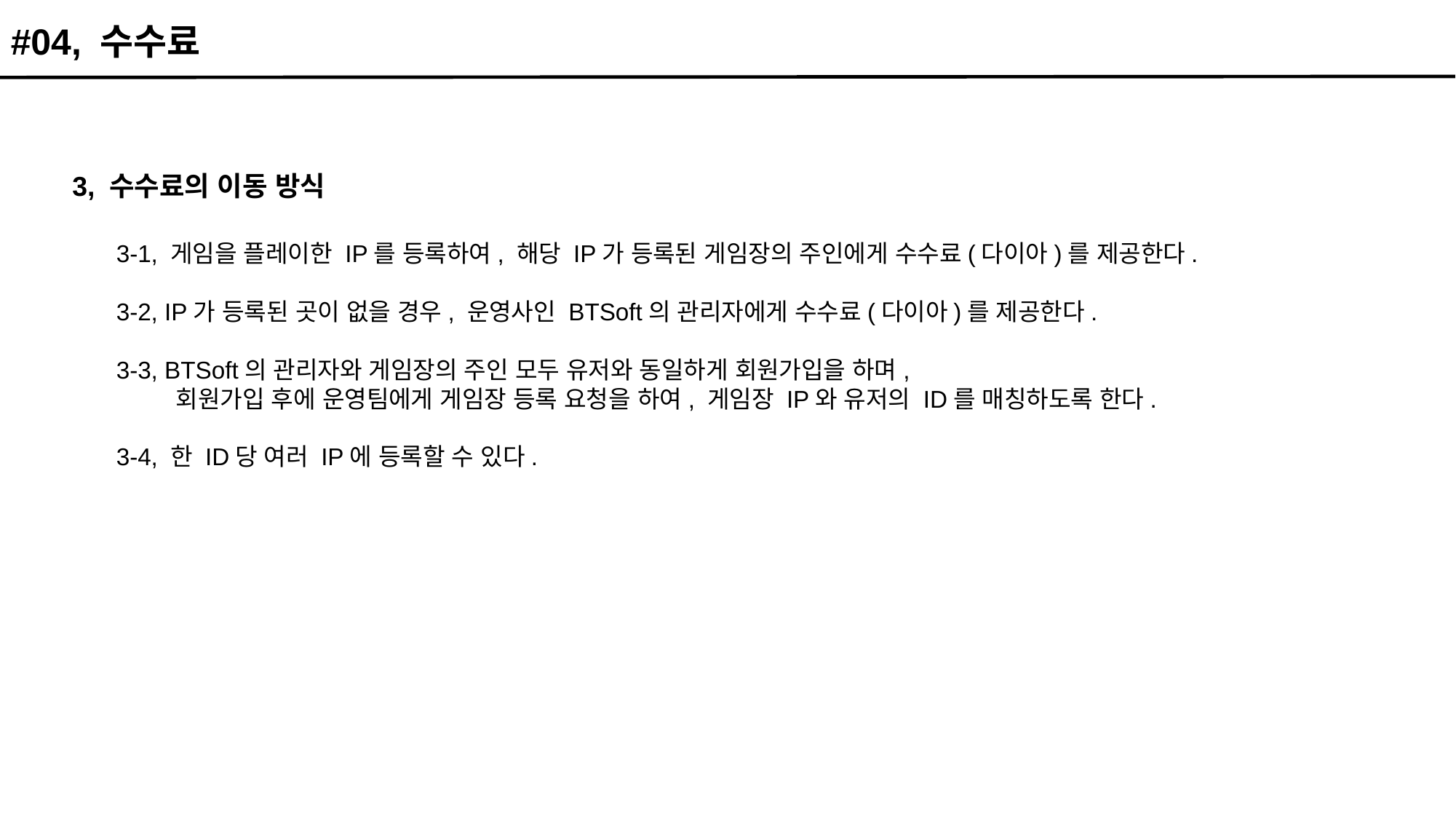

#04, 수수료
3, 수수료의 이동 방식
3-1, 게임을 플레이한 IP를 등록하여, 해당 IP가 등록된 게임장의 주인에게 수수료(다이아)를 제공한다.

3-2, IP가 등록된 곳이 없을 경우, 운영사인 BTSoft의 관리자에게 수수료(다이아)를 제공한다.

3-3, BTSoft의 관리자와 게임장의 주인 모두 유저와 동일하게 회원가입을 하며,
        회원가입 후에 운영팀에게 게임장 등록 요청을 하여, 게임장 IP와 유저의 ID를 매칭하도록 한다.

3-4, 한 ID당 여러 IP에 등록할 수 있다.